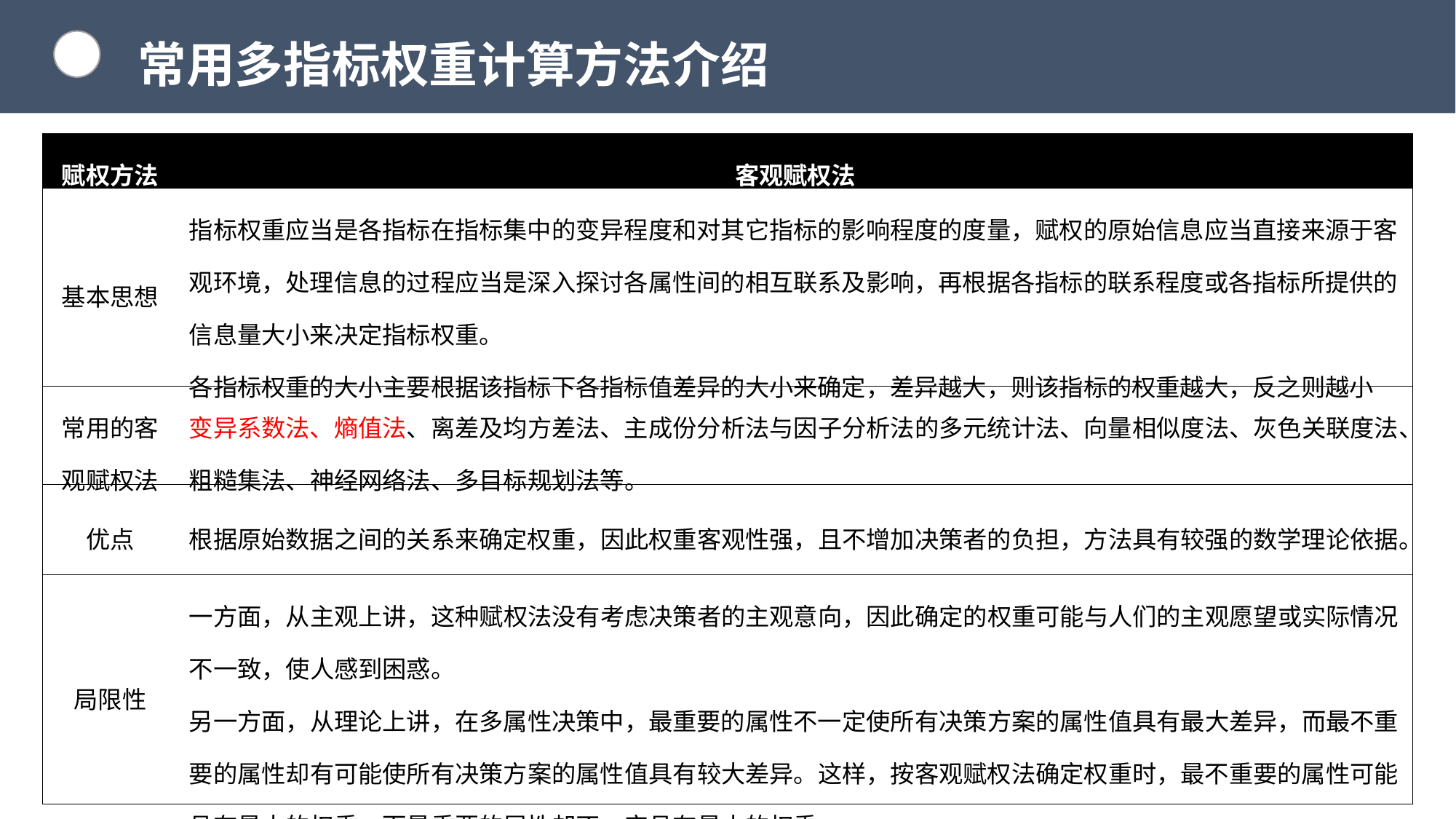

常用多指标权重计算方法介绍
| 赋权方法 | 客观赋权法 |
| --- | --- |
| 基本思想 | 指标权重应当是各指标在指标集中的变异程度和对其它指标的影响程度的度量，赋权的原始信息应当直接来源于客观环境，处理信息的过程应当是深入探讨各属性间的相互联系及影响，再根据各指标的联系程度或各指标所提供的信息量大小来决定指标权重。 各指标权重的大小主要根据该指标下各指标值差异的大小来确定，差异越大，则该指标的权重越大，反之则越小 |
| 常用的客观赋权法 | 变异系数法、熵值法、离差及均方差法、主成份分析法与因子分析法的多元统计法、向量相似度法、灰色关联度法、粗糙集法、神经网络法、多目标规划法等。 |
| 优点 | 根据原始数据之间的关系来确定权重，因此权重客观性强，且不增加决策者的负担，方法具有较强的数学理论依据。 |
| 局限性 | 一方面，从主观上讲，这种赋权法没有考虑决策者的主观意向，因此确定的权重可能与人们的主观愿望或实际情况不一致，使人感到困惑。 另一方面，从理论上讲，在多属性决策中，最重要的属性不一定使所有决策方案的属性值具有最大差异，而最不重要的属性却有可能使所有决策方案的属性值具有较大差异。这样，按客观赋权法确定权重时，最不重要的属性可能具有最大的权重，而最重要的属性却不一定具有最大的权重。 |